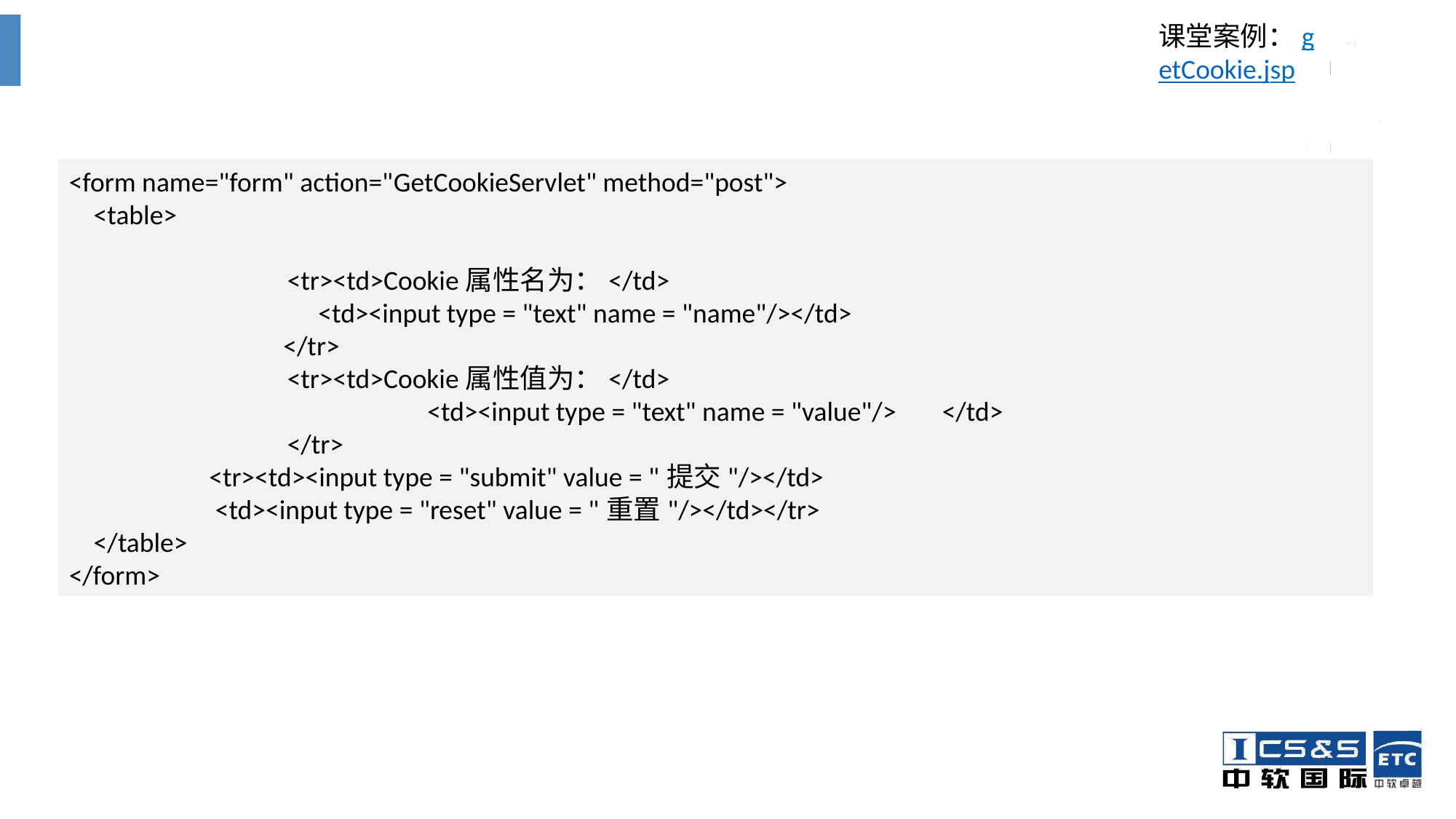

课堂案例：getCookie.jsp

<form name="form" action="GetCookieServlet" method="post">
    <table>

		<tr><td>Cookie属性名为：</td>
		     <td><input type = "text" name = "name"/></td>
	                 </tr>
		<tr><td>Cookie属性值为：</td>
			     <td><input type = "text" name = "value"/>	</td>
		</tr>
	     <tr><td><input type = "submit" value = "提交"/></td>
	      <td><input type = "reset" value = "重置"/></td></tr>
    </table>
</form>